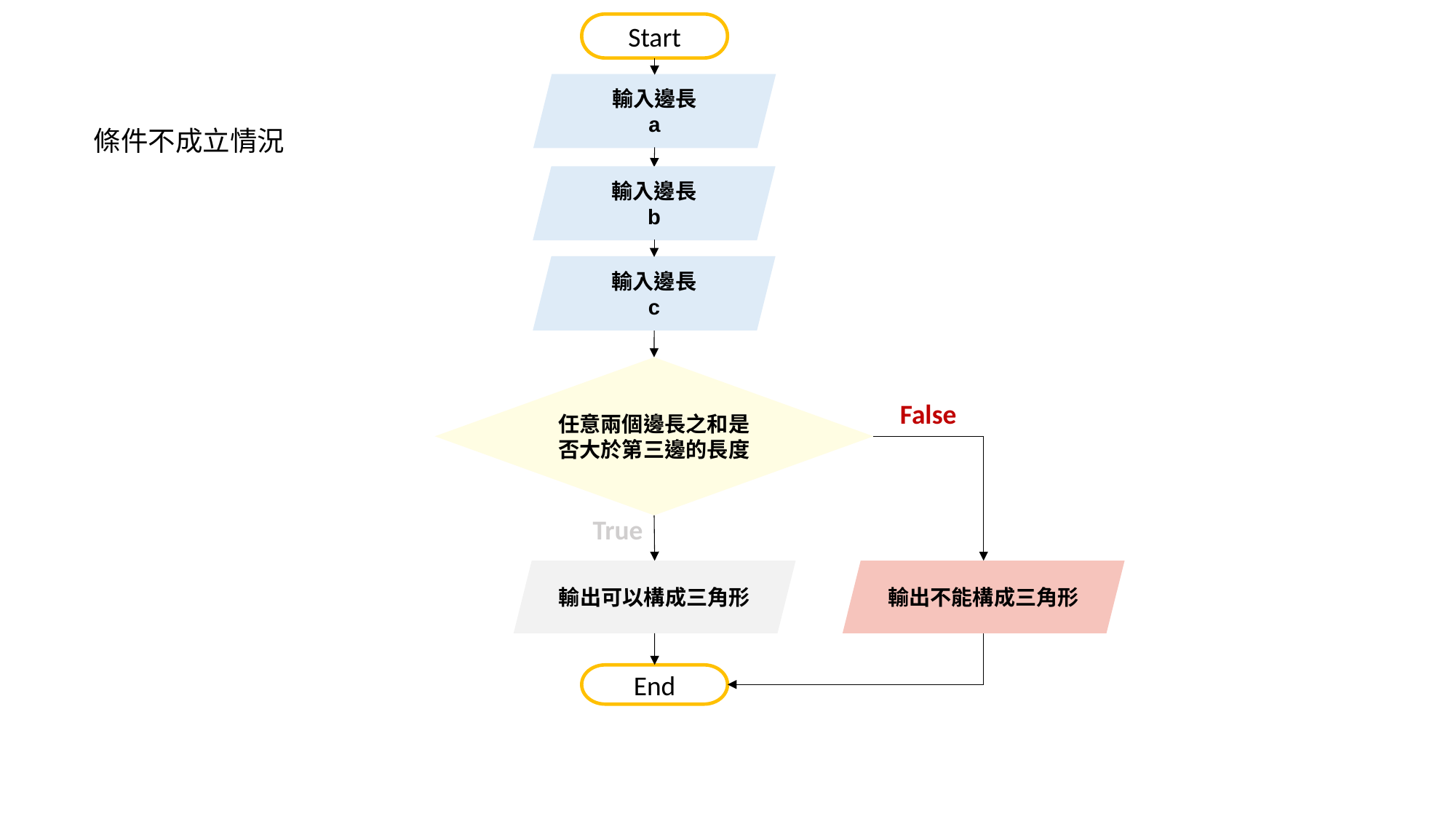

Start
輸入邊長
a
條件不成立情況
輸入邊長
b
輸入邊長
c
任意兩個邊長之和是否大於第三邊的長度
False
True
輸出可以構成三角形
輸出不能構成三角形
End